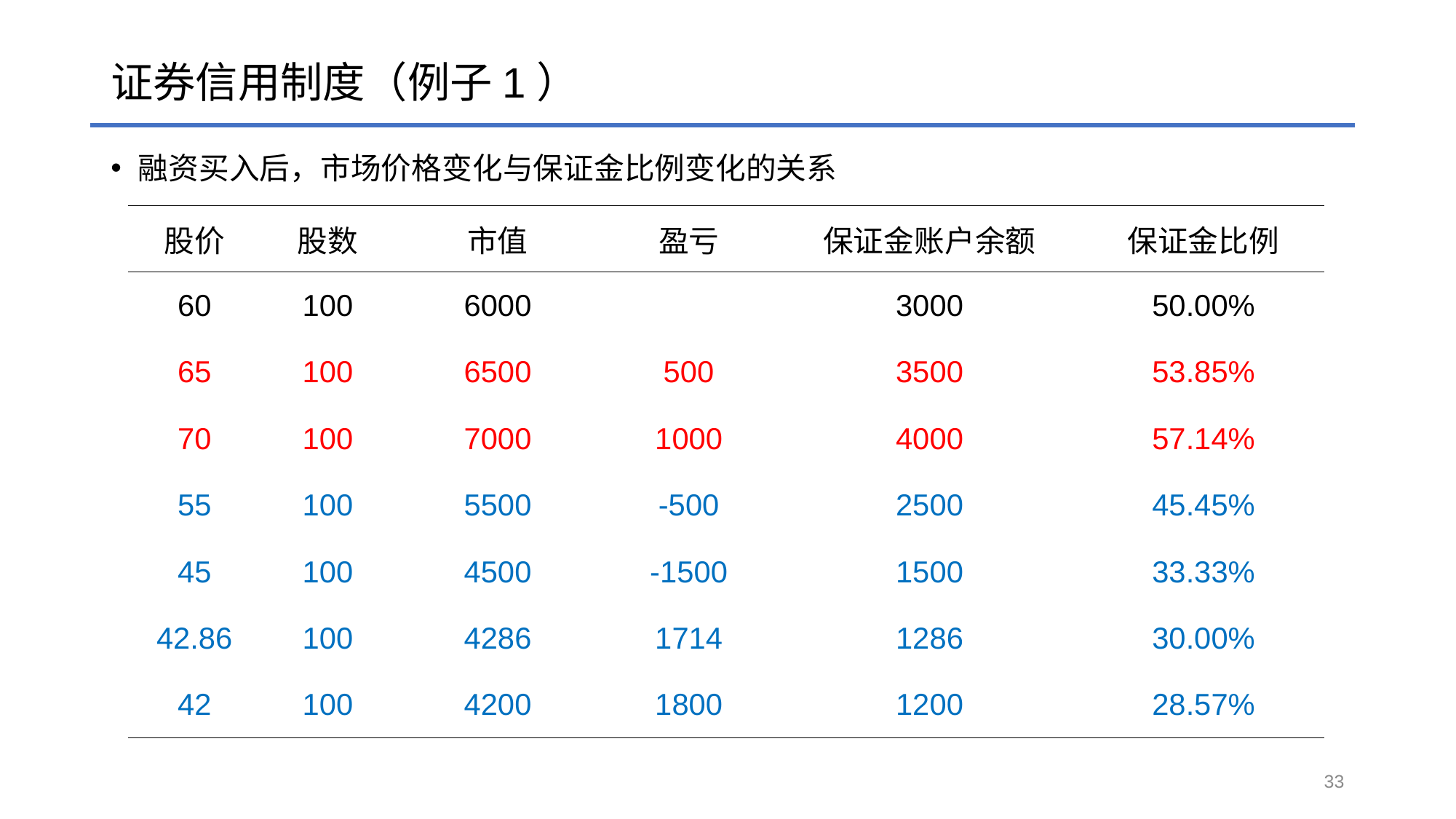

# 证券信用制度（例子1）
融资买入后，市场价格变化与保证金比例变化的关系
| 股价 | 股数 | 市值 | 盈亏 | 保证金账户余额 | 保证金比例 |
| --- | --- | --- | --- | --- | --- |
| 60 | 100 | 6000 |  | 3000 | 50.00% |
| 65 | 100 | 6500 | 500 | 3500 | 53.85% |
| 70 | 100 | 7000 | 1000 | 4000 | 57.14% |
| 55 | 100 | 5500 | -500 | 2500 | 45.45% |
| 45 | 100 | 4500 | -1500 | 1500 | 33.33% |
| 42.86 | 100 | 4286 | 1714 | 1286 | 30.00% |
| 42 | 100 | 4200 | 1800 | 1200 | 28.57% |
33